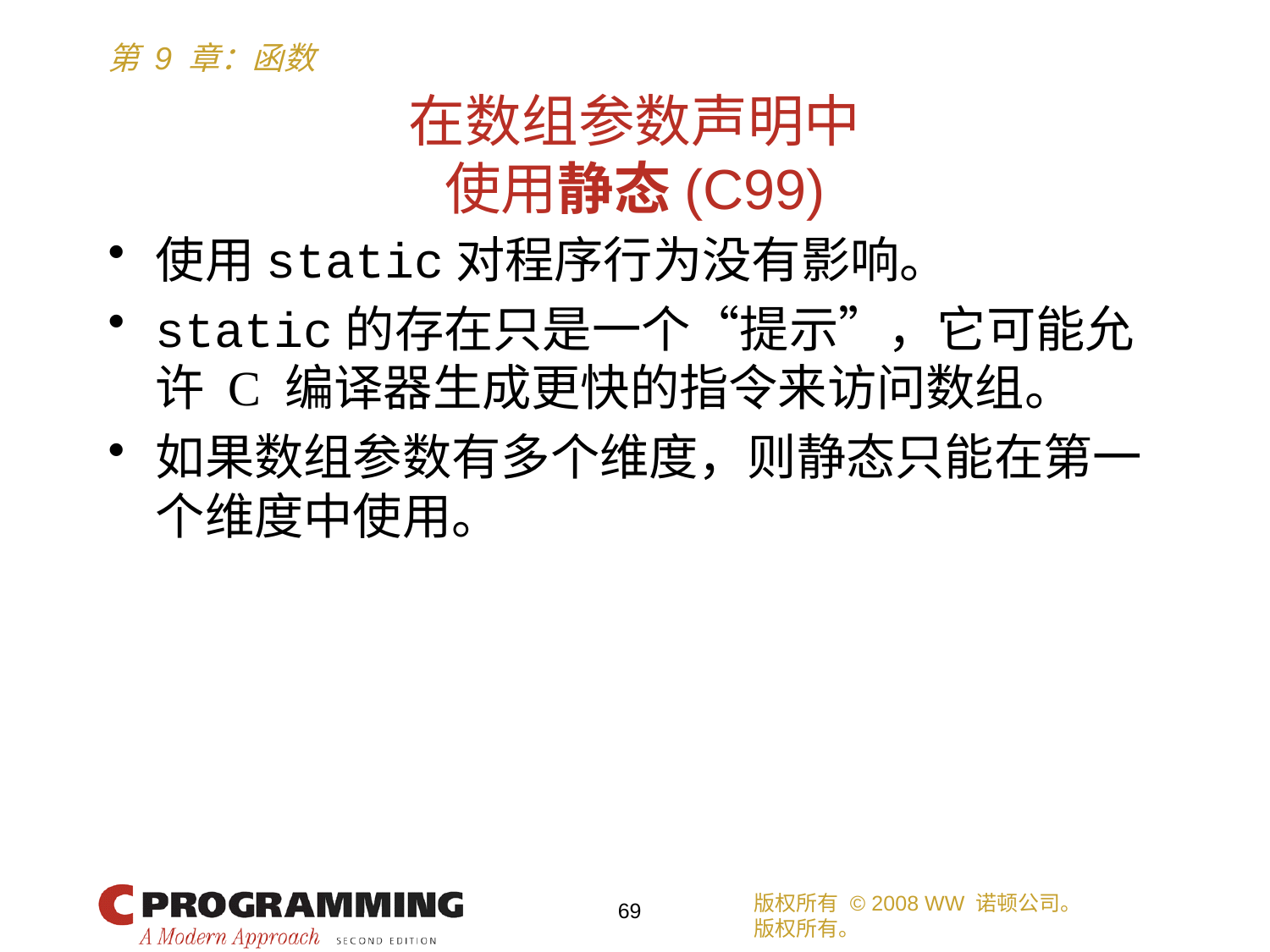

# 在数组参数声明中 使用静态(C99)
使用static对程序行为没有影响。
static的存在只是一个“提示”，它可能允许 C 编译器生成更快的指令来访问数组。
如果数组参数有多个维度，则静态只能在第一个维度中使用。
版权所有 © 2008 WW 诺顿公司。
版权所有。
69